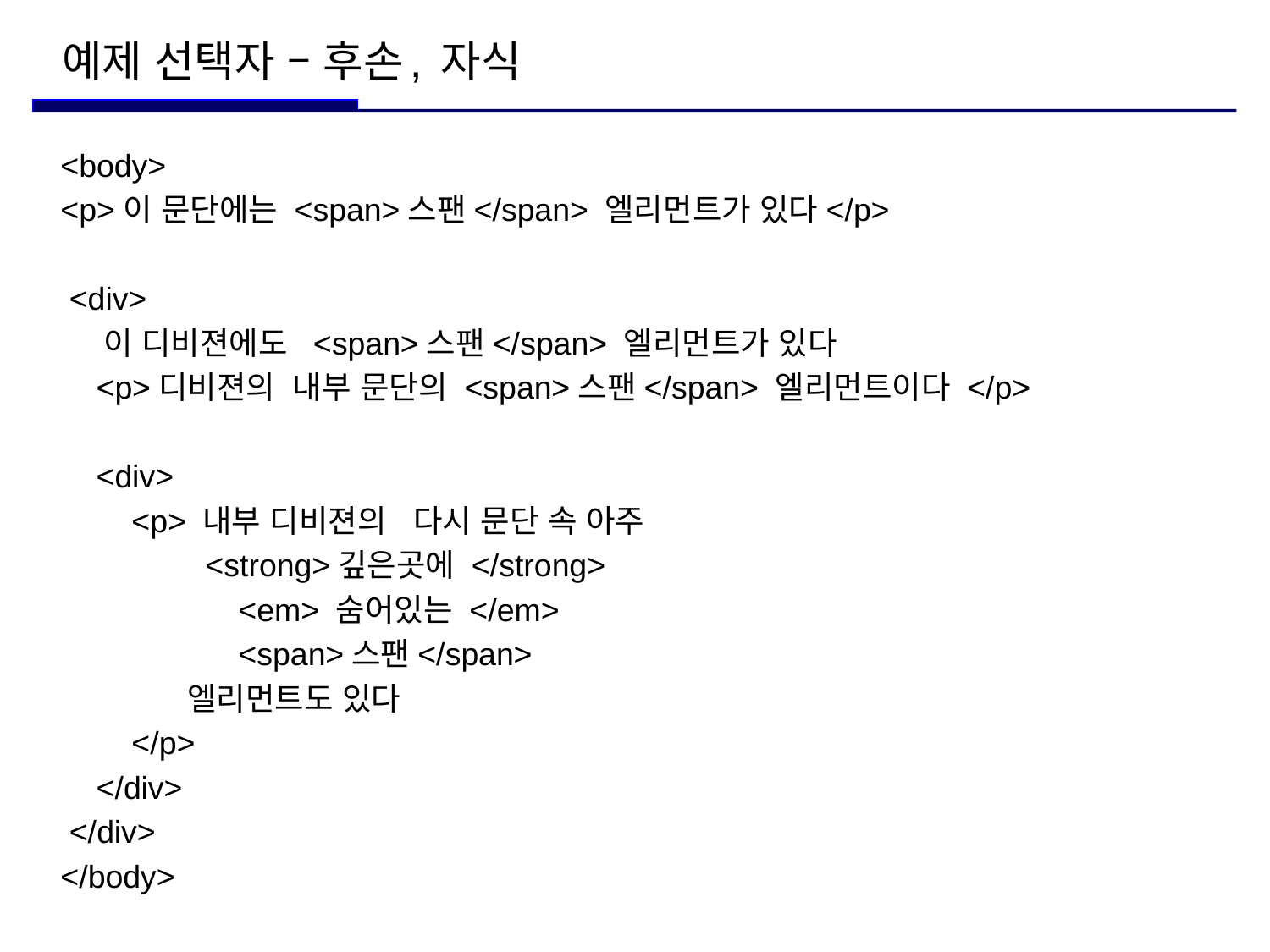

# 예제 선택자 – 후손, 자식
<body>
<p>이 문단에는 <span>스팬</span> 엘리먼트가 있다</p>

 <div>
    이 디비젼에도  <span>스팬</span> 엘리먼트가 있다
    <p>디비젼의  내부 문단의 <span>스팬</span> 엘리먼트이다 </p>

    <div>
        <p> 내부 디비젼의   다시 문단 속 아주
           	  <strong>깊은곳에 </strong>
                    <em> 숨어있는 </em>
                    <span>스팬</span>
	엘리먼트도 있다
        </p>
    </div>
 </div>
</body>